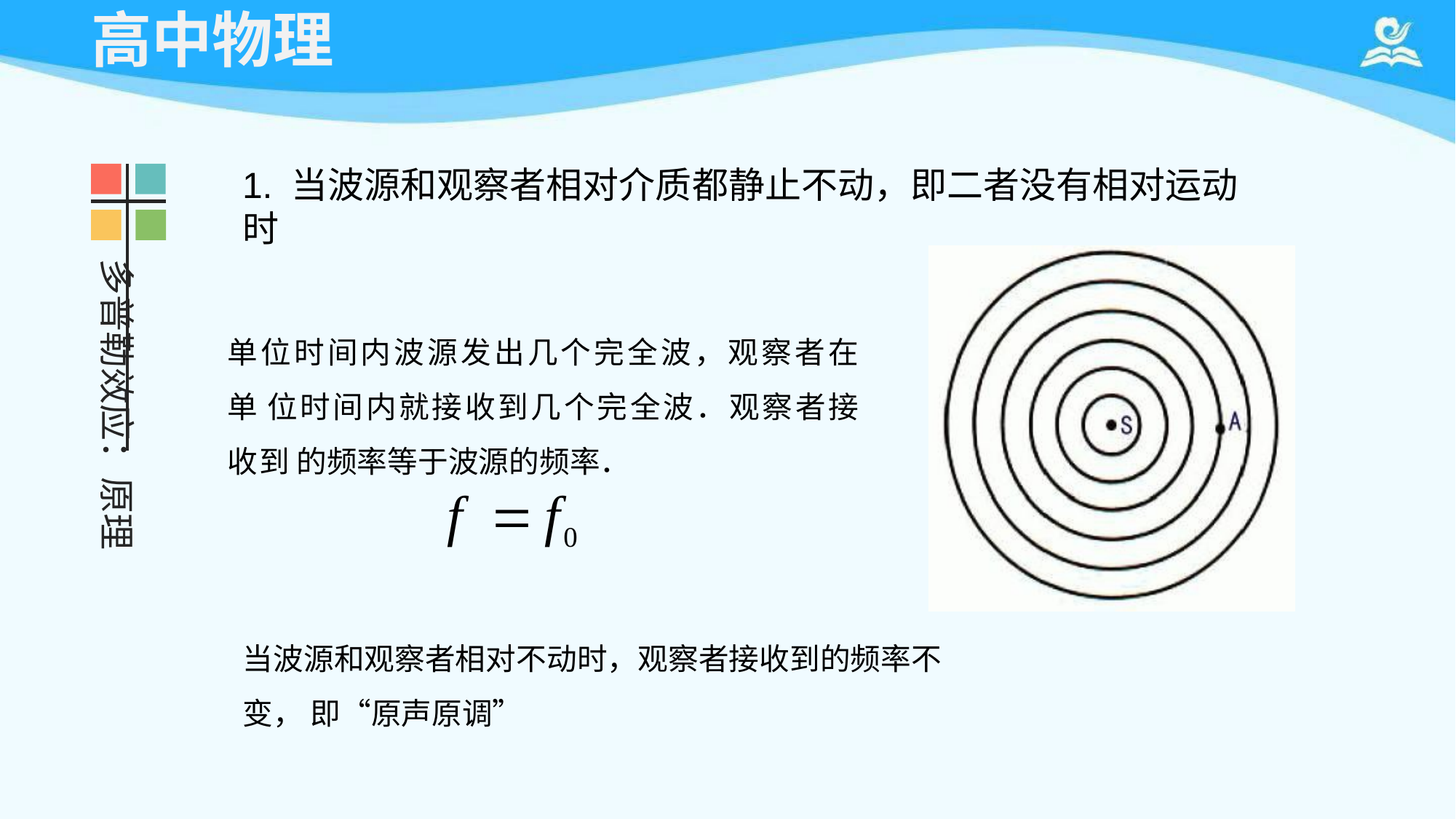

# 高中物理
1. 当波源和观察者相对介质都静止不动，即二者没有相对运动时

单位时间内波源发出几个完全波，观察者在单 位时间内就接收到几个完全波．观察者接收到 的频率等于波源的频率．

多普勒效应：原理
f	=	f0
当波源和观察者相对不动时，观察者接收到的频率不变， 即“原声原调”